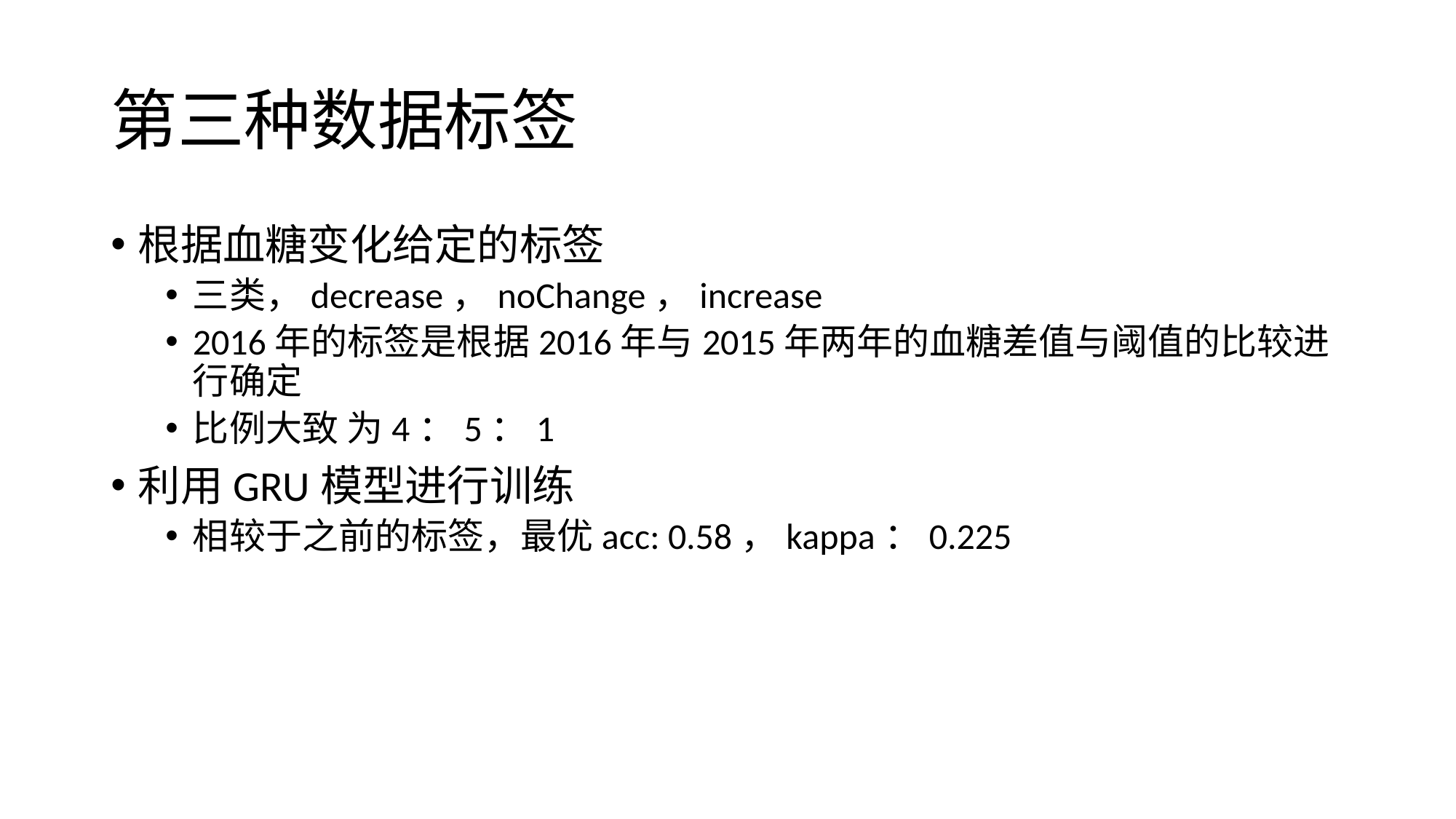

# 第三种数据标签
根据血糖变化给定的标签
三类，decrease，noChange，increase
2016年的标签是根据2016年与2015年两年的血糖差值与阈值的比较进行确定
比例大致 为4：5：1
利用GRU模型进行训练
相较于之前的标签，最优acc: 0.58，kappa：0.225